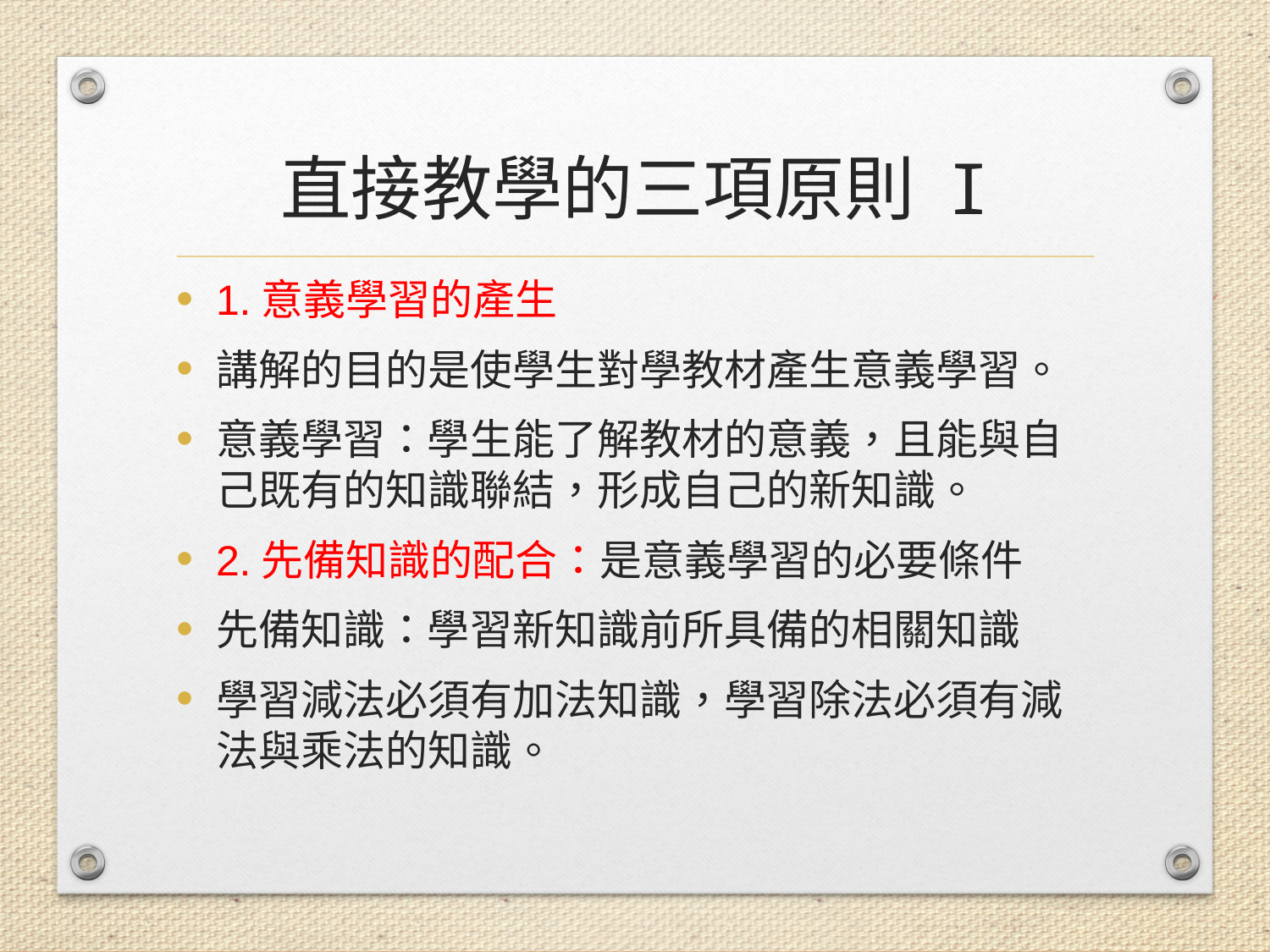

# 直接教學的三項原則 I
1.意義學習的產生
講解的目的是使學生對學教材產生意義學習。
意義學習：學生能了解教材的意義，且能與自己既有的知識聯結，形成自己的新知識。
2.先備知識的配合：是意義學習的必要條件
先備知識：學習新知識前所具備的相關知識
學習減法必須有加法知識，學習除法必須有減法與乘法的知識。